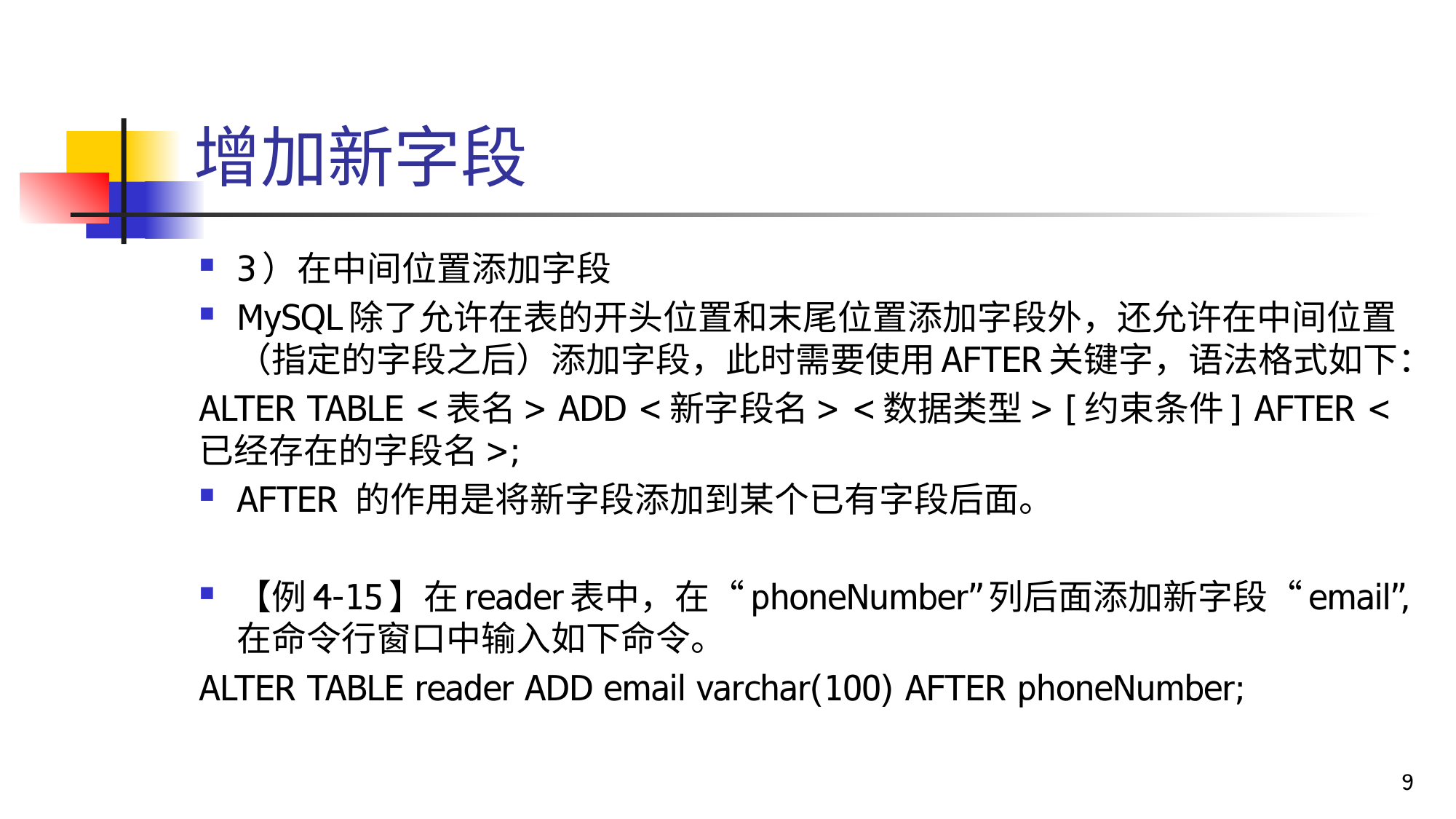

# 增加新字段
3）在中间位置添加字段
MySQL除了允许在表的开头位置和末尾位置添加字段外，还允许在中间位置（指定的字段之后）添加字段，此时需要使用AFTER关键字，语法格式如下：
ALTER TABLE <表名> ADD <新字段名> <数据类型> [约束条件] AFTER <已经存在的字段名>;
AFTER 的作用是将新字段添加到某个已有字段后面。

【例4-15】在reader表中，在“phoneNumber”列后面添加新字段“email”,在命令行窗口中输入如下命令。
ALTER TABLE reader ADD email varchar(100) AFTER phoneNumber;

9